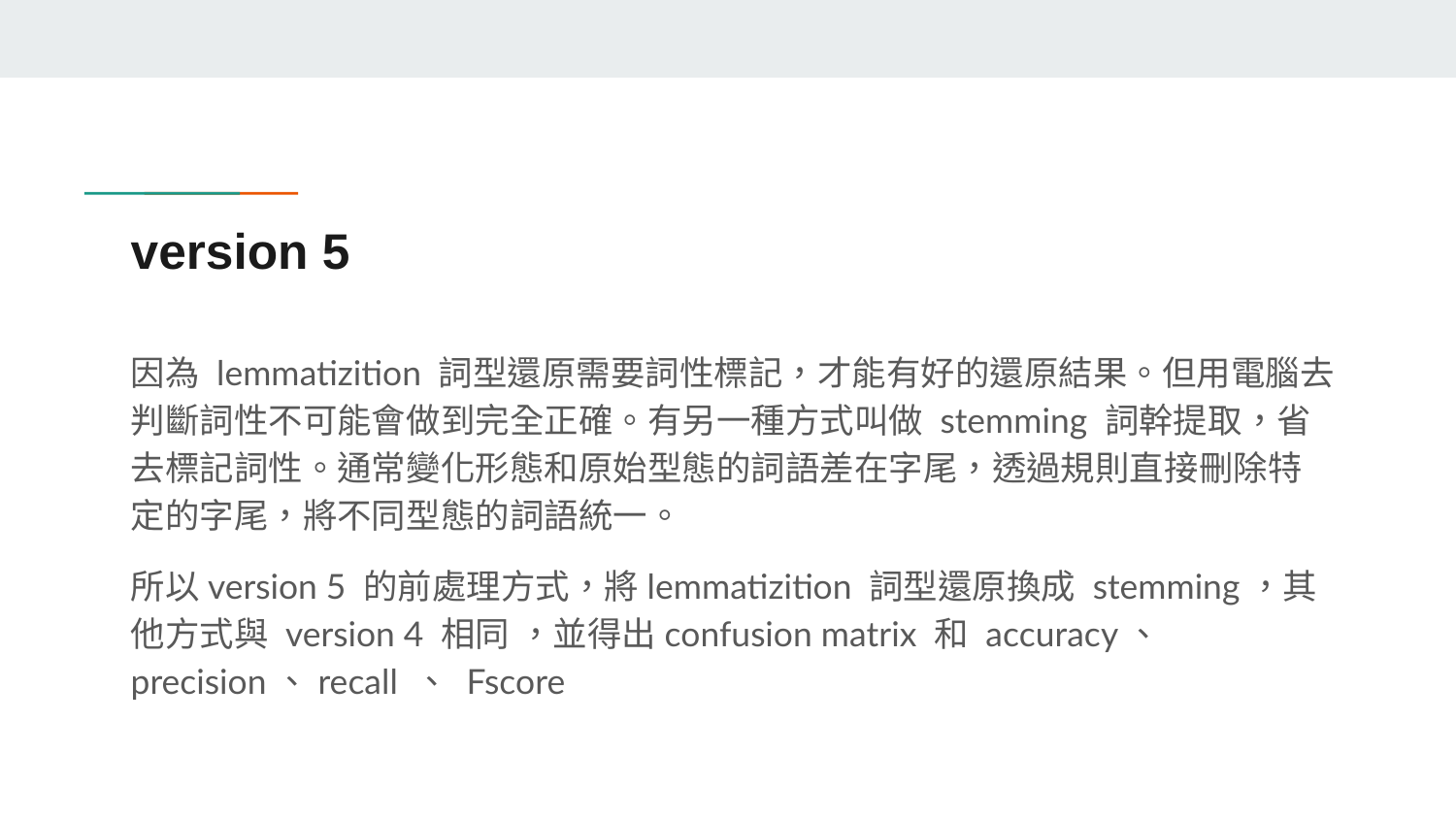

# version 5
因為 lemmatizition 詞型還原需要詞性標記，才能有好的還原結果。但用電腦去判斷詞性不可能會做到完全正確。有另一種方式叫做 stemming 詞幹提取，省去標記詞性。通常變化形態和原始型態的詞語差在字尾，透過規則直接刪除特定的字尾，將不同型態的詞語統一。
所以version 5 的前處理方式，將lemmatizition 詞型還原換成 stemming，其他方式與 version 4 相同 ，並得出confusion matrix 和 accuracy、 precision、recall 、 Fscore